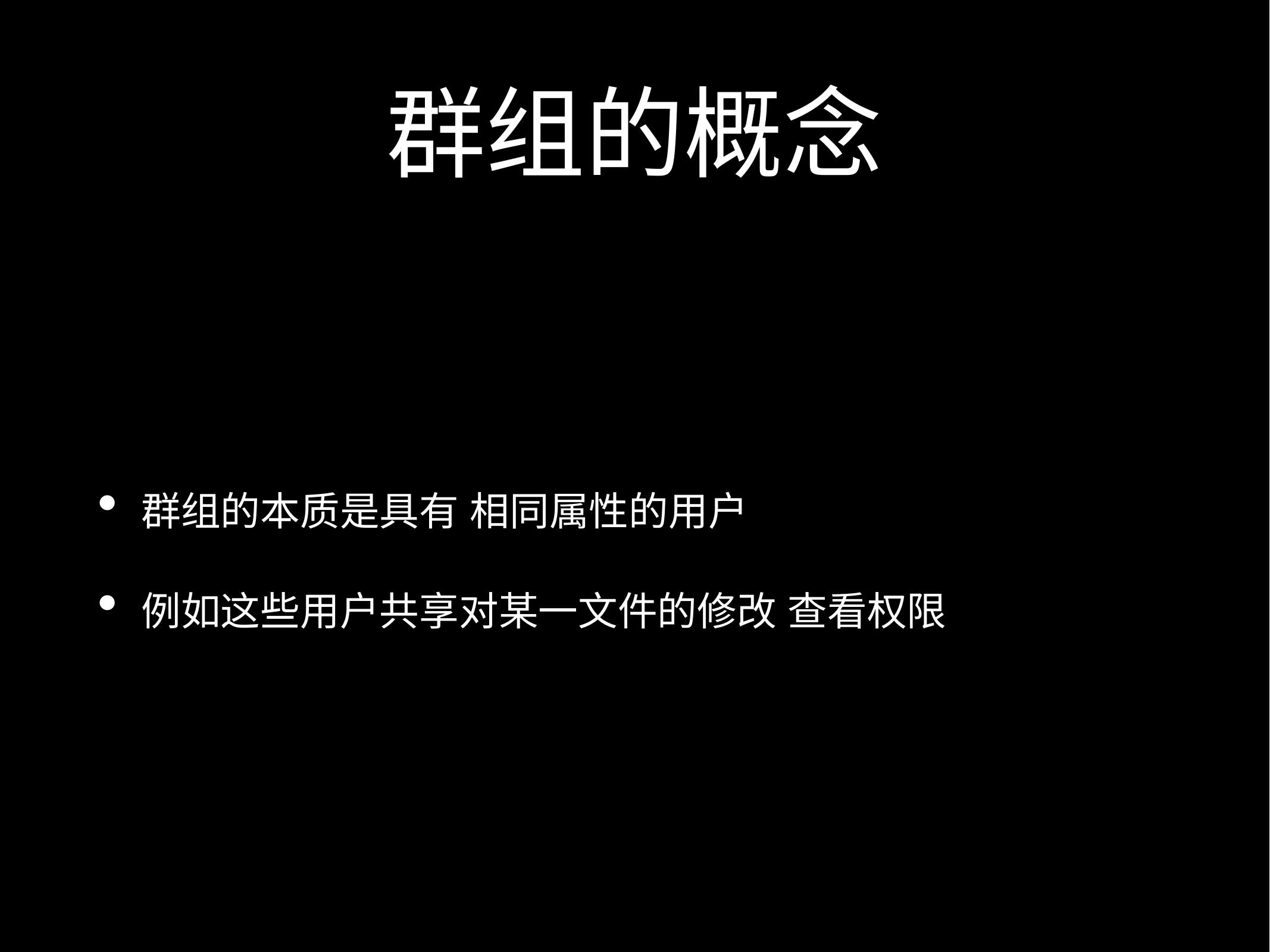

# 群组的概念
群组的本质是具有 相同属性的用户
例如这些用户共享对某一文件的修改 查看权限